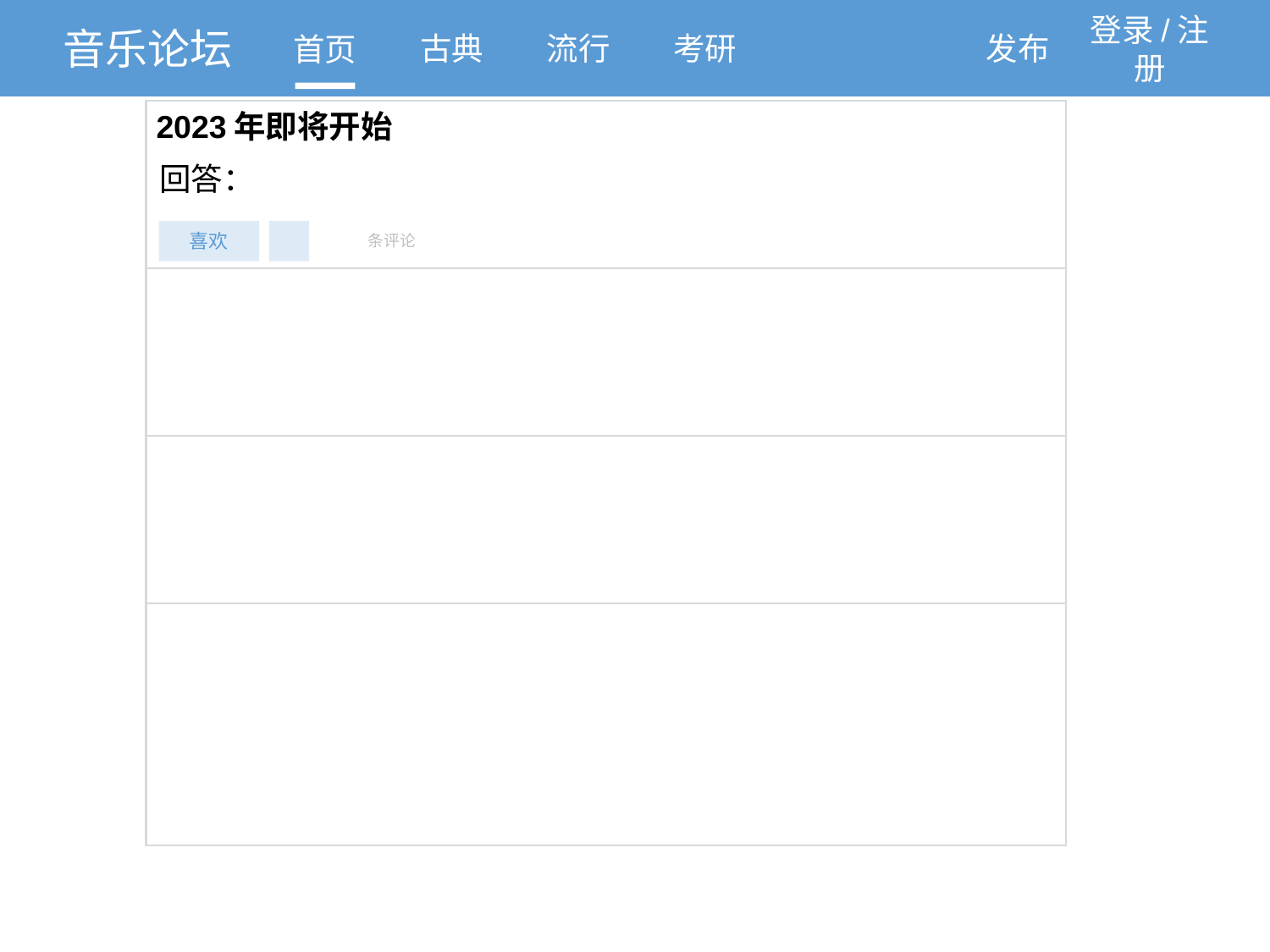

音乐论坛
古典
流行
考研
发布
登录/注册
首页

2023年即将开始
回答：

喜欢
条评论